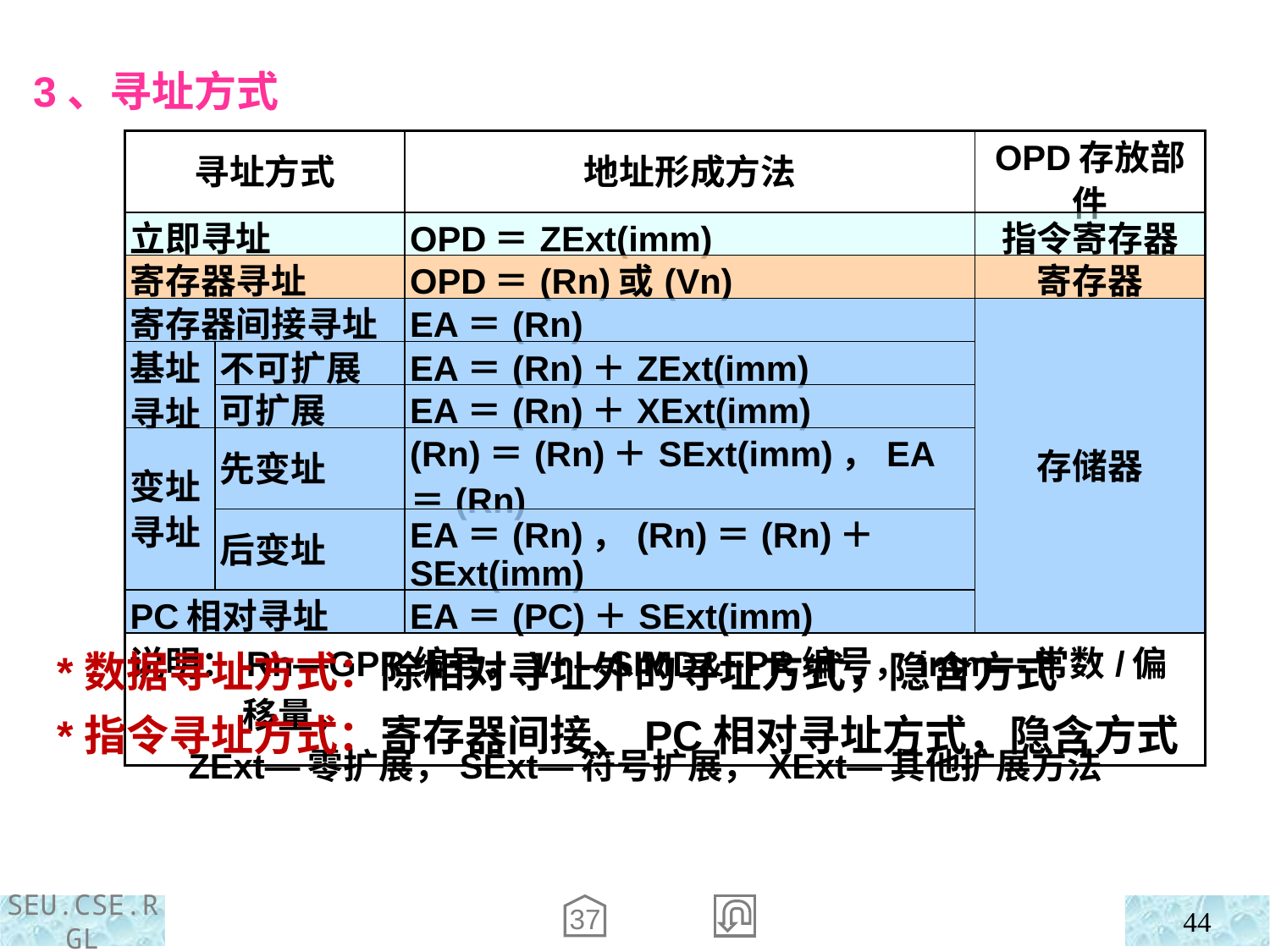

3、寻址方式
| 寻址方式 |  | 地址形成方法 | OPD存放部件 |
| --- | --- | --- | --- |
| 立即寻址 |  | OPD＝ZExt(imm) | 指令寄存器 |
| 寄存器寻址 |  | OPD＝(Rn)或(Vn) | 寄存器 |
| 寄存器间接寻址 |  | EA＝(Rn) | 存储器 |
| 基址寻址 | 不可扩展 | EA＝(Rn)＋ZExt(imm) |  |
|  | 可扩展 | EA＝(Rn)＋XExt(imm) |  |
| 变址寻址 | 先变址 | (Rn)＝(Rn)＋SExt(imm)，EA＝(Rn) |  |
|  | 后变址 | EA＝(Rn)，(Rn)＝(Rn)＋SExt(imm) |  |
| PC相对寻址 |  | EA＝(PC)＋SExt(imm) |  |
| 说明：Rn—GPR编号，Vn—SIMD&FPR编号，imm—常数/偏移量， ZExt—零扩展，SExt—符号扩展，XExt—其他扩展方法 |  |  |  |
  *数据寻址方式：除相对寻址外的寻址方式，隐含方式
  *指令寻址方式：寄存器间接、PC相对寻址方式，隐含方式
37

44